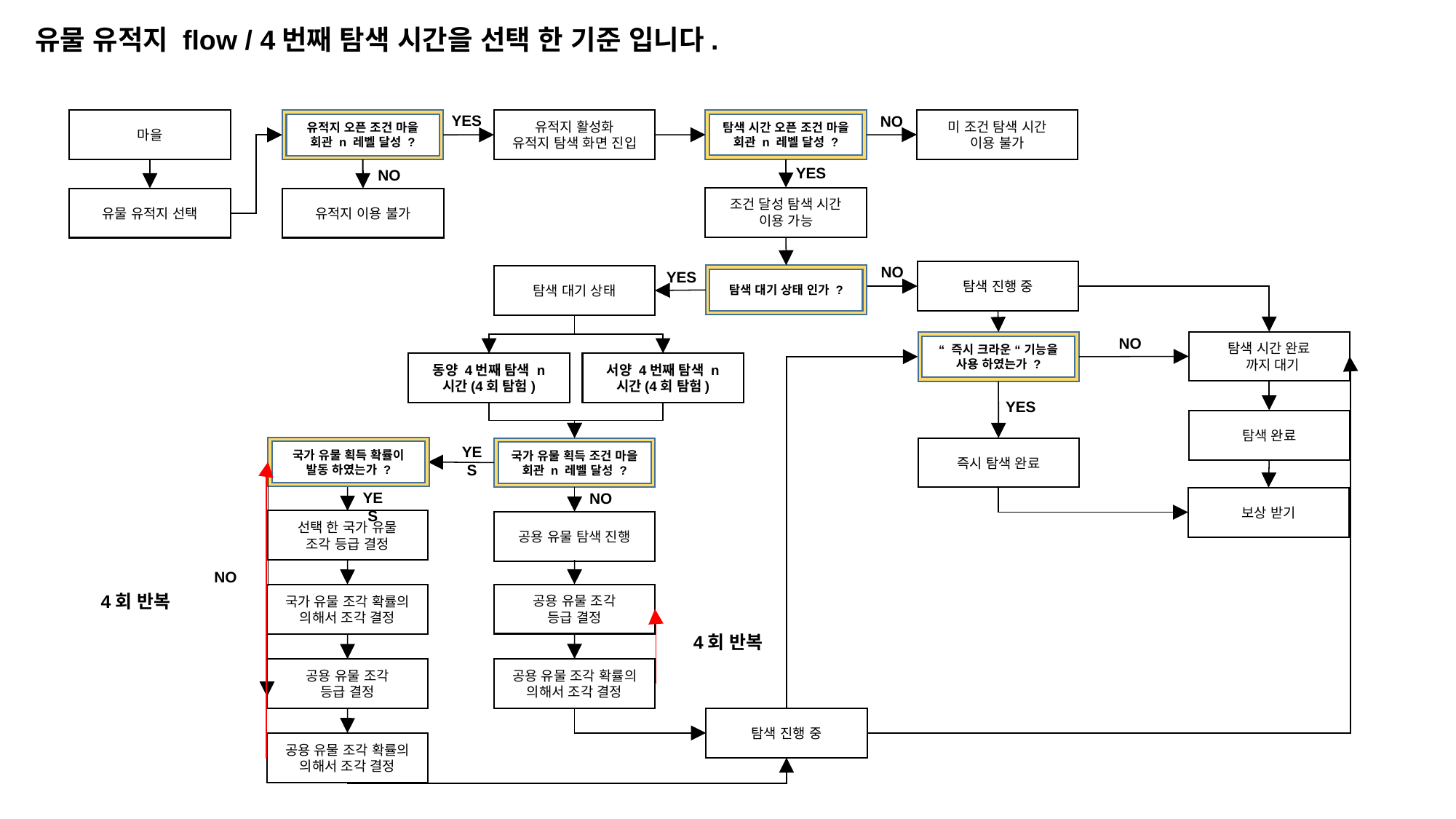

유물 유적지 flow / 4번째 탐색 시간을 선택 한 기준 입니다.

YES
NO
미 조건 탐색 시간
이용 불가
탐색 시간 오픈 조건 마을 회관 n 레벨 달성 ?
유적지 활성화
유적지 탐색 화면 진입
마을
유적지 오픈 조건 마을 회관 n 레벨 달성 ?
YES
NO
조건 달성 탐색 시간
이용 가능
유물 유적지 선택
유적지 이용 불가
NO
탐색 진행 중
YES
탐색 대기 상태 인가 ?
탐색 대기 상태
NO
탐색 시간 완료
 까지 대기
“ 즉시 크라운 “ 기능을 사용 하였는가 ?
동양 4번째 탐색 n 시간(4회 탐험)
서양 4번째 탐색 n 시간(4회 탐험)
YES
탐색 완료
YES
국가 유물 획득 확률이 발동 하였는가 ?
국가 유물 획득 조건 마을 회관 n 레벨 달성 ?
즉시 탐색 완료
YES
NO
보상 받기
선택 한 국가 유물
조각 등급 결정
공용 유물 탐색 진행
NO
공용 유물 조각
등급 결정
국가 유물 조각 확률의 의해서 조각 결정
4회 반복
4회 반복
공용 유물 조각 확률의 의해서 조각 결정
공용 유물 조각
등급 결정
탐색 진행 중
공용 유물 조각 확률의 의해서 조각 결정